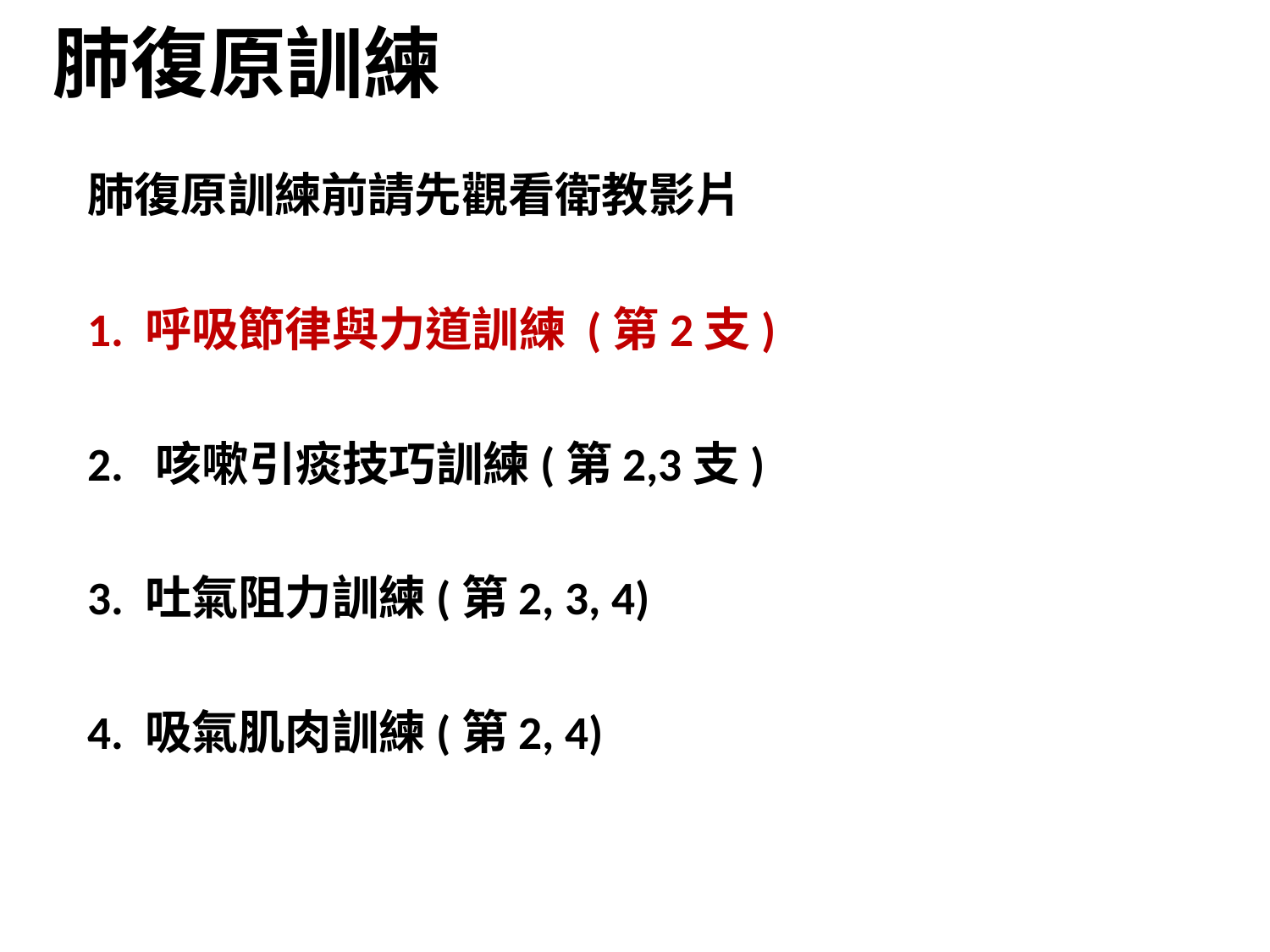

# 肺復原訓練
肺復原訓練前請先觀看衛教影片

1. 呼吸節律與力道訓練 (第2支)

2.  咳嗽引痰技巧訓練(第2,3支)

3. 吐氣阻力訓練(第2, 3, 4)

4. 吸氣肌肉訓練(第2, 4)